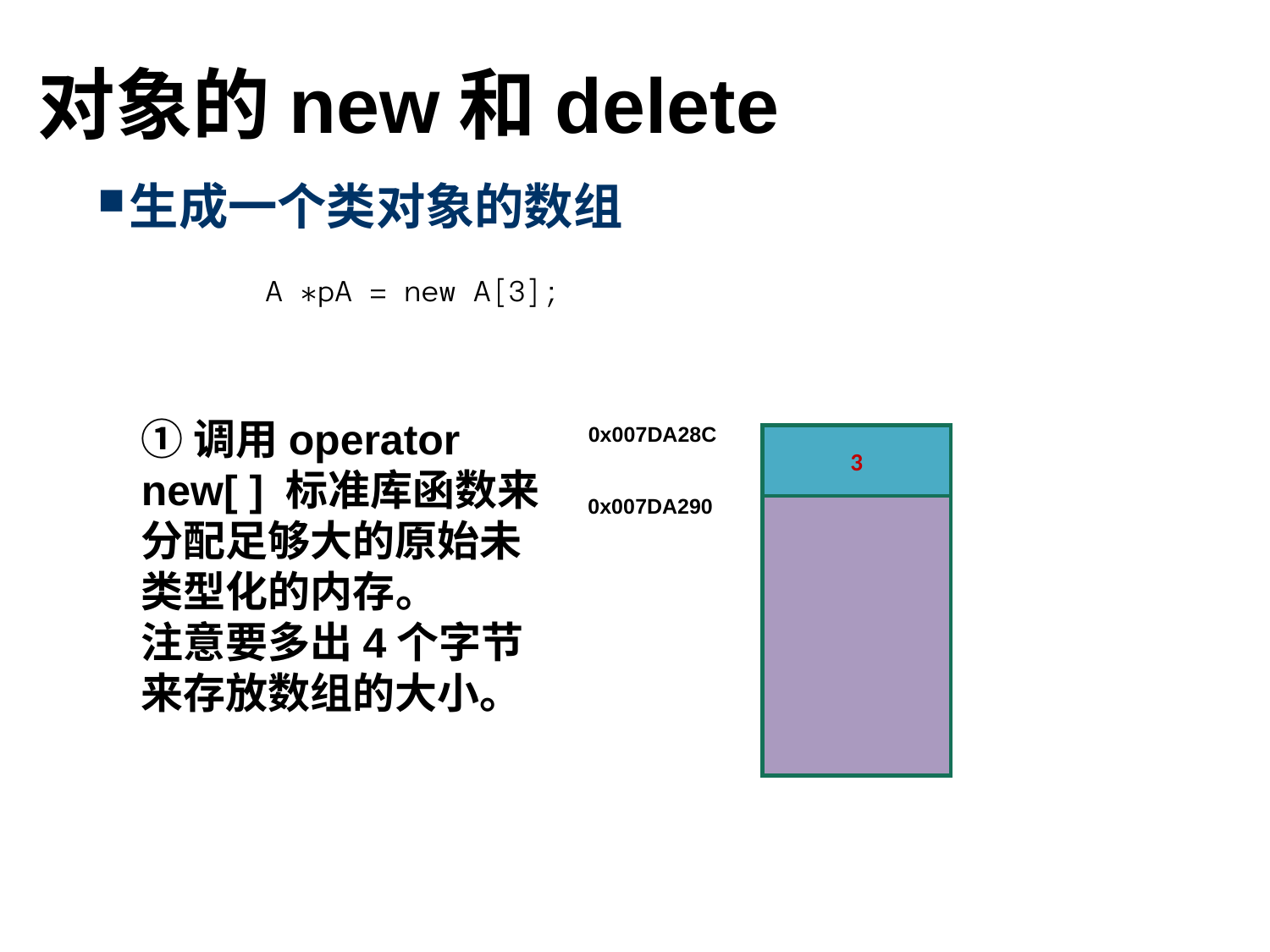

# 对象的new和delete
生成一个类对象的数组

A *pA = new A[3];
①调用operator new[ ] 标准库函数来分配足够大的原始未类型化的内存。
注意要多出4个字节来存放数组的大小。
0x007DA28C
3

0x007DA290